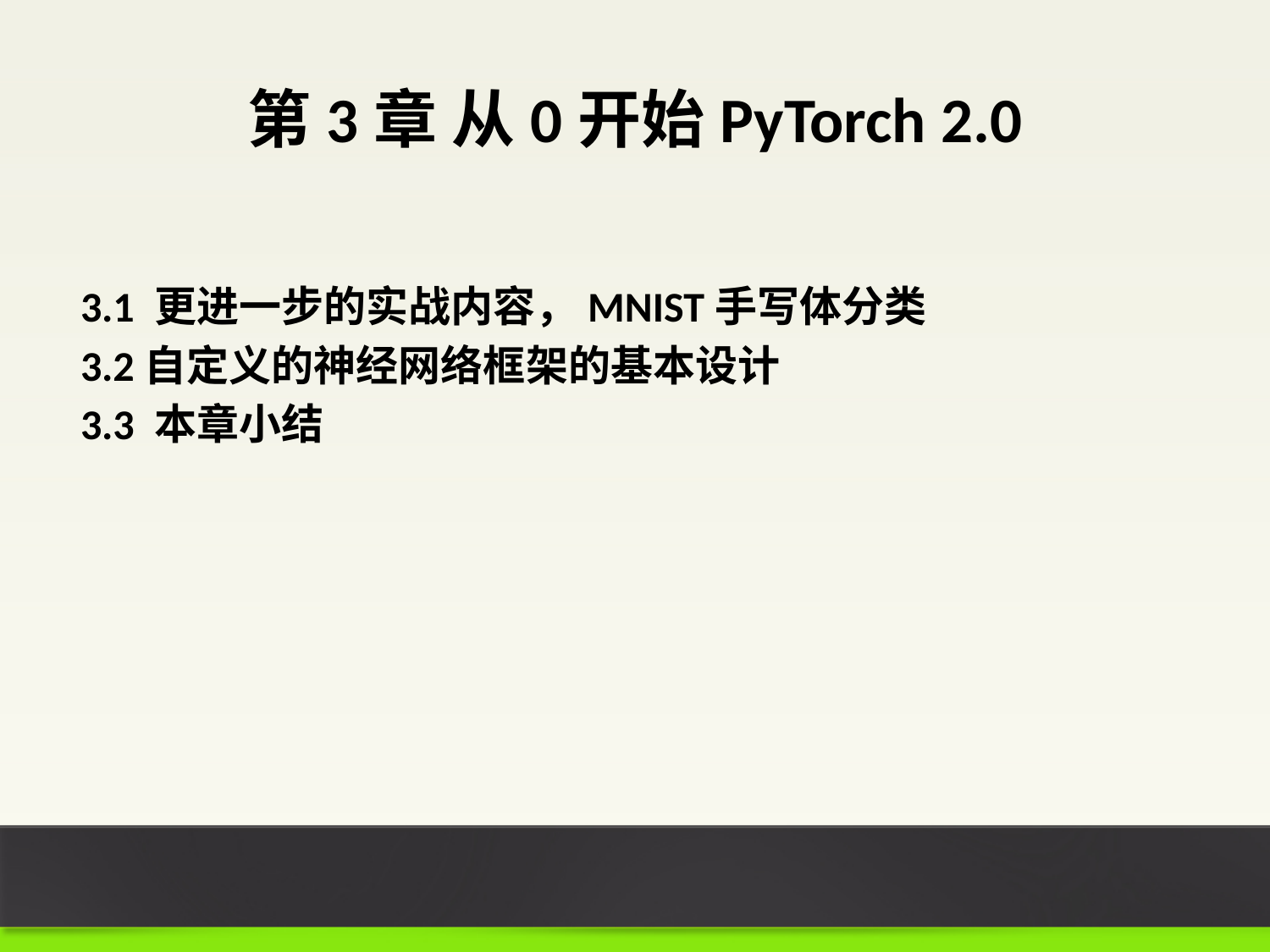

# 第3章 从0开始PyTorch 2.0

3.1 更进一步的实战内容，MNIST手写体分类
3.2自定义的神经网络框架的基本设计
3.3 本章小结